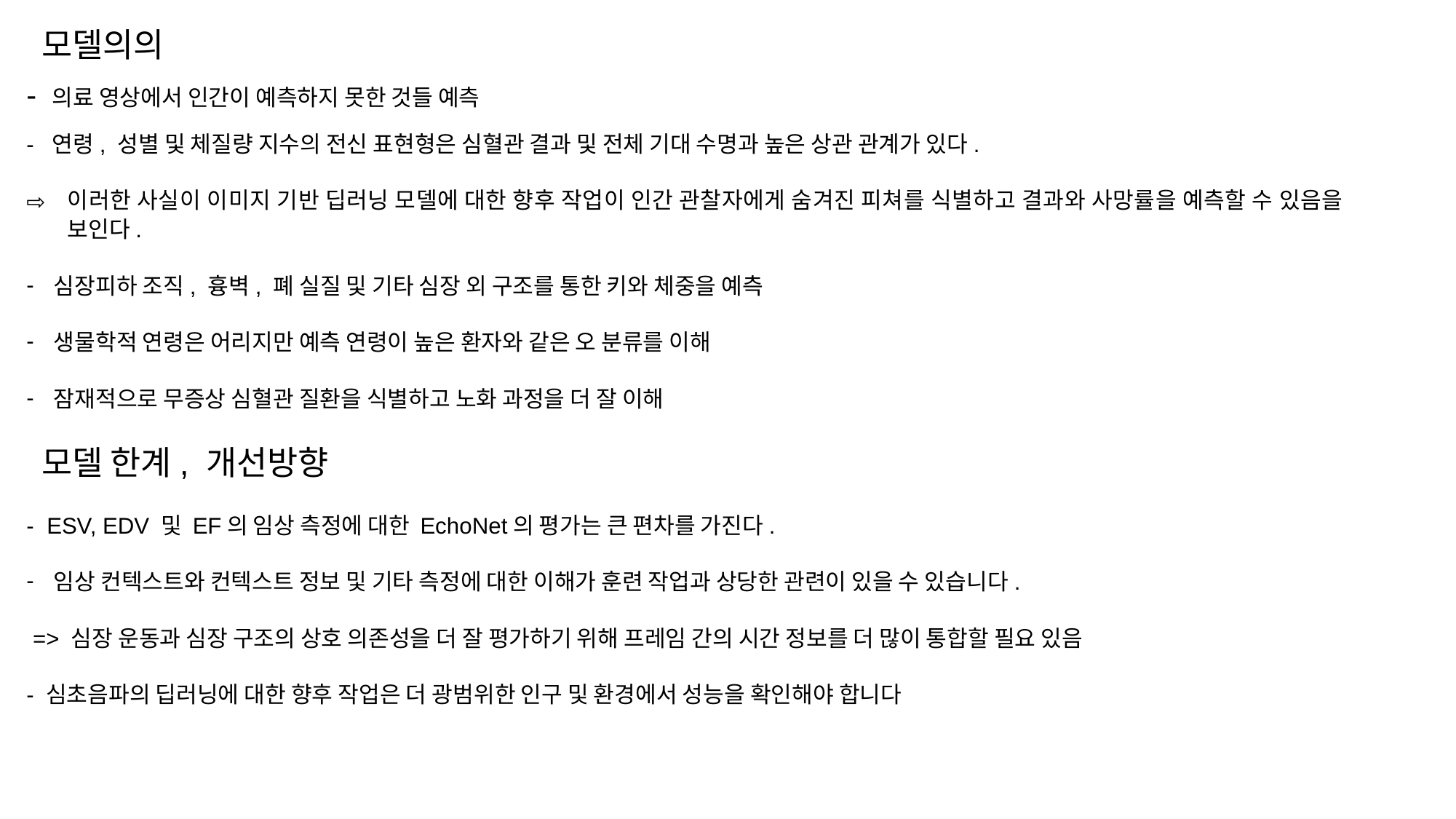

모델의의
- 의료 영상에서 인간이 예측하지 못한 것들 예측
-  연령, 성별 및 체질량 지수의 전신 표현형은 심혈관 결과 및 전체 기대 수명과 높은 상관 관계가 있다.
이러한 사실이 이미지 기반 딥러닝 모델에 대한 향후 작업이 인간 관찰자에게 숨겨진 피쳐를 식별하고 결과와 사망률을 예측할 수 있음을 보인다.
심장피하 조직, 흉벽, 폐 실질 및 기타 심장 외 구조를 통한 키와 체중을 예측
생물학적 연령은 어리지만 예측 연령이 높은 환자와 같은 오 분류를 이해
잠재적으로 무증상 심혈관 질환을 식별하고 노화 과정을 더 잘 이해
 모델 한계, 개선방향
-  ESV, EDV 및 EF의 임상 측정에 대한 EchoNet의 평가는 큰 편차를 가진다.
임상 컨텍스트와 컨텍스트 정보 및 기타 측정에 대한 이해가 훈련 작업과 상당한 관련이 있을 수 있습니다.
 => 심장 운동과 심장 구조의 상호 의존성을 더 잘 평가하기 위해 프레임 간의 시간 정보를 더 많이 통합할 필요 있음
- 심초음파의 딥러닝에 대한 향후 작업은 더 광범위한 인구 및 환경에서 성능을 확인해야 합니다